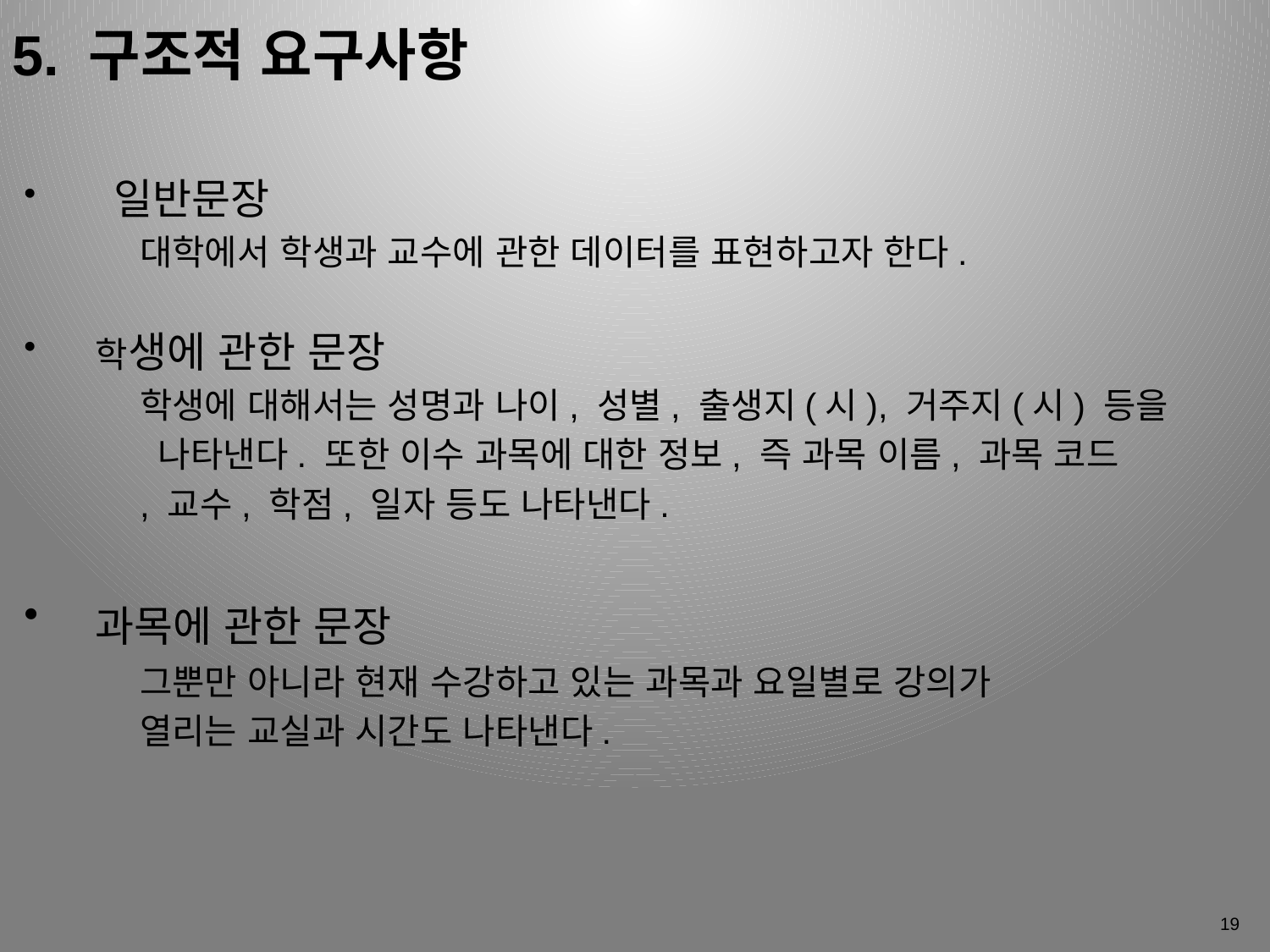

5. 구조적 요구사항
 일반문장
대학에서 학생과 교수에 관한 데이터를 표현하고자 한다.

학생에 관한 문장
학생에 대해서는 성명과 나이, 성별, 출생지(시), 거주지(시) 등을
 나타낸다. 또한 이수 과목에 대한 정보, 즉 과목 이름, 과목 코드
, 교수, 학점, 일자 등도 나타낸다.

과목에 관한 문장
그뿐만 아니라 현재 수강하고 있는 과목과 요일별로 강의가
열리는 교실과 시간도 나타낸다.
19